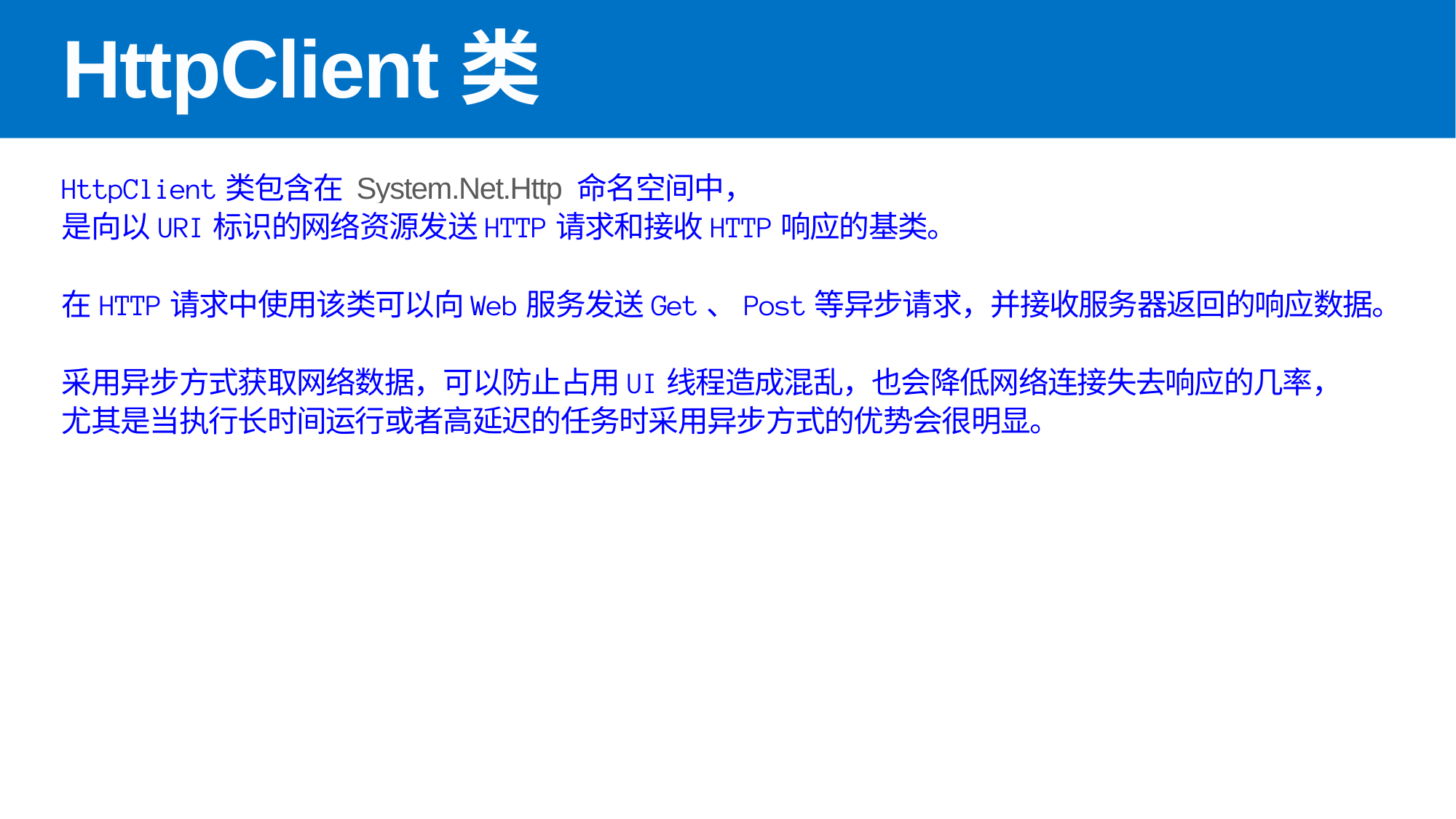

# HttpClient类
HttpClient类包含在 System.Net.Http 命名空间中，
是向以URI标识的网络资源发送HTTP请求和接收HTTP响应的基类。

在HTTP请求中使用该类可以向Web服务发送Get、Post等异步请求，并接收服务器返回的响应数据。

采用异步方式获取网络数据，可以防止占用UI线程造成混乱，也会降低网络连接失去响应的几率，
尤其是当执行长时间运行或者高延迟的任务时采用异步方式的优势会很明显。